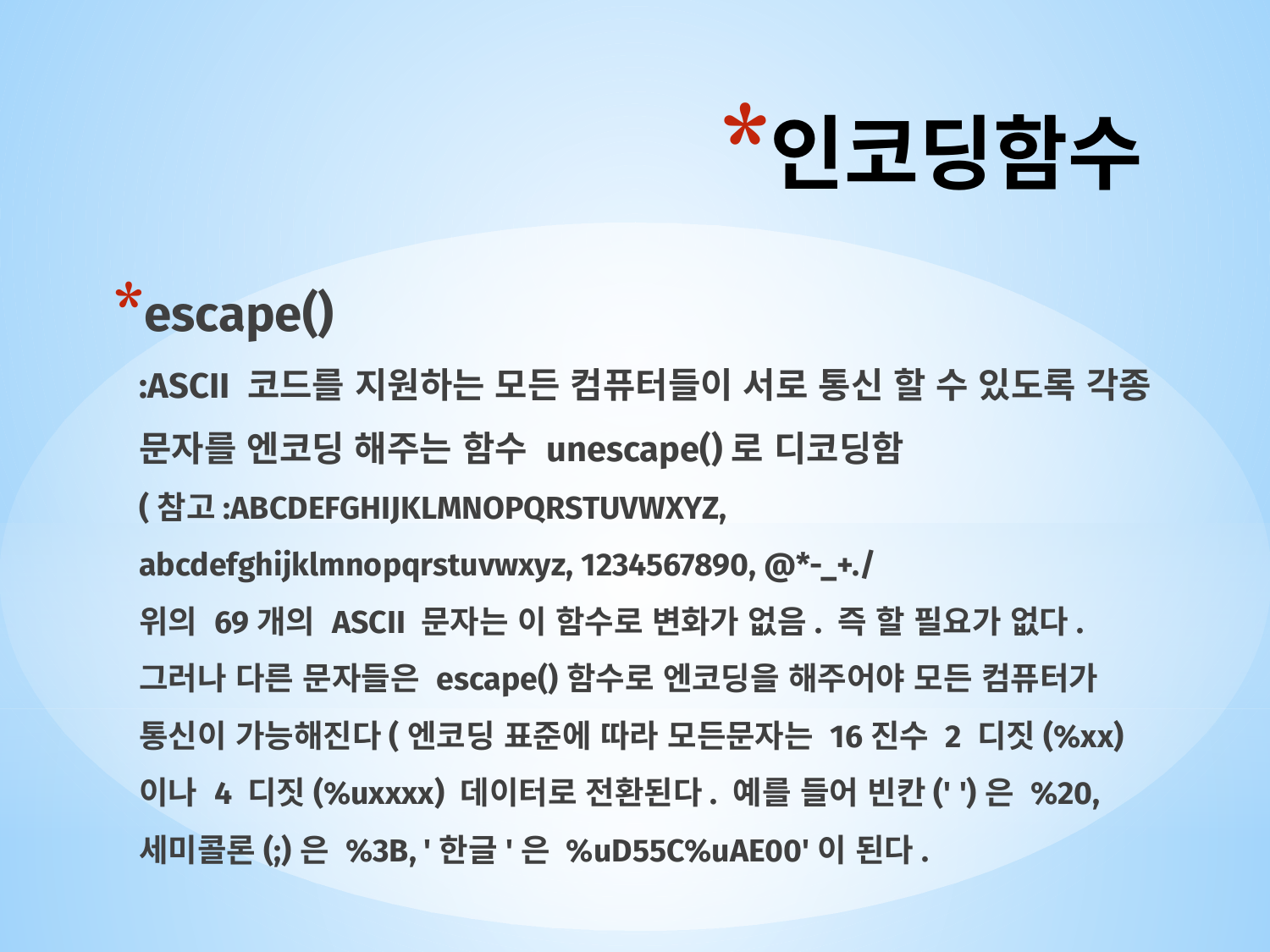

# 인코딩함수
escape()
:ASCII 코드를 지원하는 모든 컴퓨터들이 서로 통신 할 수 있도록 각종 문자를 엔코딩 해주는 함수 unescape()로 디코딩함
(참고:ABCDEFGHIJKLMNOPQRSTUVWXYZ, abcdefghijklmnopqrstuvwxyz, 1234567890, @*-_+./
위의 69개의 ASCII 문자는 이 함수로 변화가 없음. 즉 할 필요가 없다.그러나 다른 문자들은 escape()함수로 엔코딩을 해주어야 모든 컴퓨터가 통신이 가능해진다(엔코딩 표준에 따라 모든문자는 16진수 2 디짓(%xx)이나 4 디짓(%uxxxx) 데이터로 전환된다. 예를 들어 빈칸(' ')은 %20, 세미콜론(;)은 %3B, '한글'은 %uD55C%uAE00'이 된다.